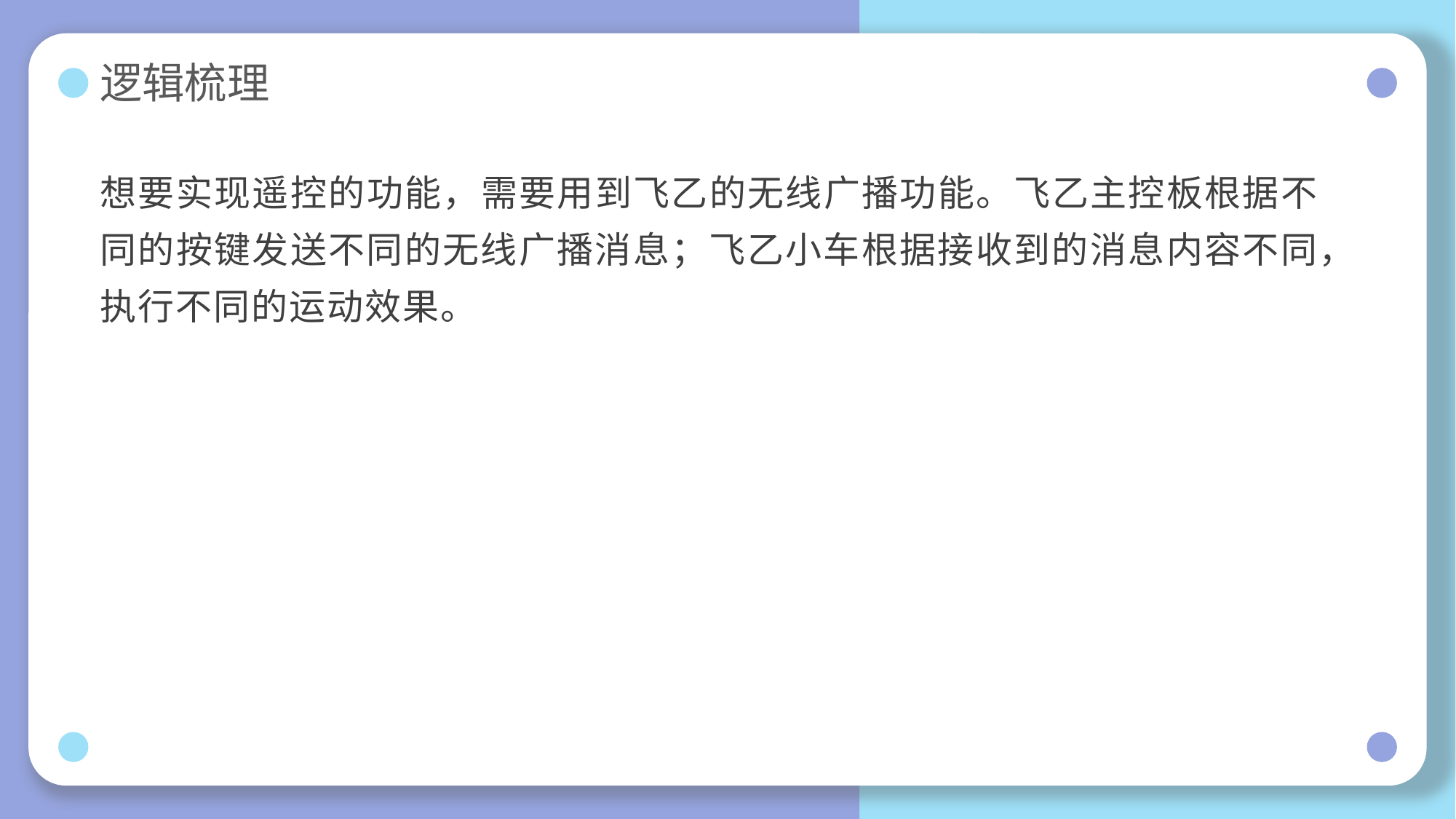

# 逻辑梳理
想要实现遥控的功能，需要用到飞乙的无线广播功能。飞乙主控板根据不同的按键发送不同的无线广播消息；飞乙小车根据接收到的消息内容不同，执行不同的运动效果。